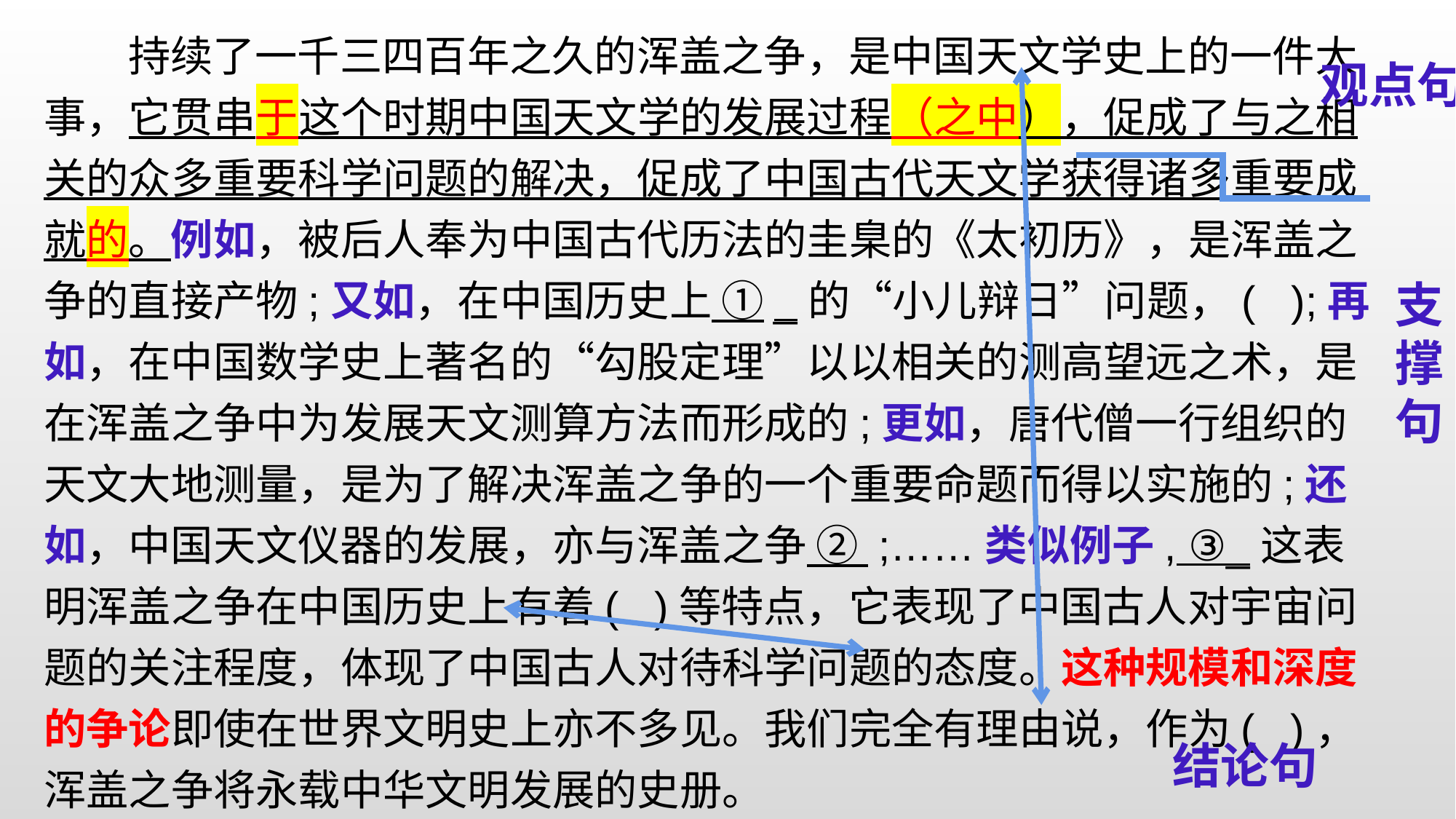

持续了一千三四百年之久的浑盖之争，是中国天文学史上的一件大事，它贯串于这个时期中国天文学的发展过程（之中），促成了与之相关的众多重要科学问题的解决，促成了中国古代天文学获得诸多重要成就的。例如，被后人奉为中国古代历法的圭臬的《太初历》，是浑盖之争的直接产物;又如，在中国历史上 ①_的“小儿辩日”问题，(   );再如，在中国数学史上著名的“勾股定理”以以相关的测高望远之术，是在浑盖之争中为发展天文测算方法而形成的;更如，唐代僧一行组织的天文大地测量，是为了解决浑盖之争的一个重要命题而得以实施的;还如，中国天文仪器的发展，亦与浑盖之争 ② ;……类似例子, ③_这表明浑盖之争在中国历史上有着(   )等特点，它表现了中国古人对宇宙问题的关注程度，体现了中国古人对待科学问题的态度。这种规模和深度的争论即使在世界文明史上亦不多见。我们完全有理由说，作为(   )，浑盖之争将永载中华文明发展的史册。
观点句
支
撑
句
结论句